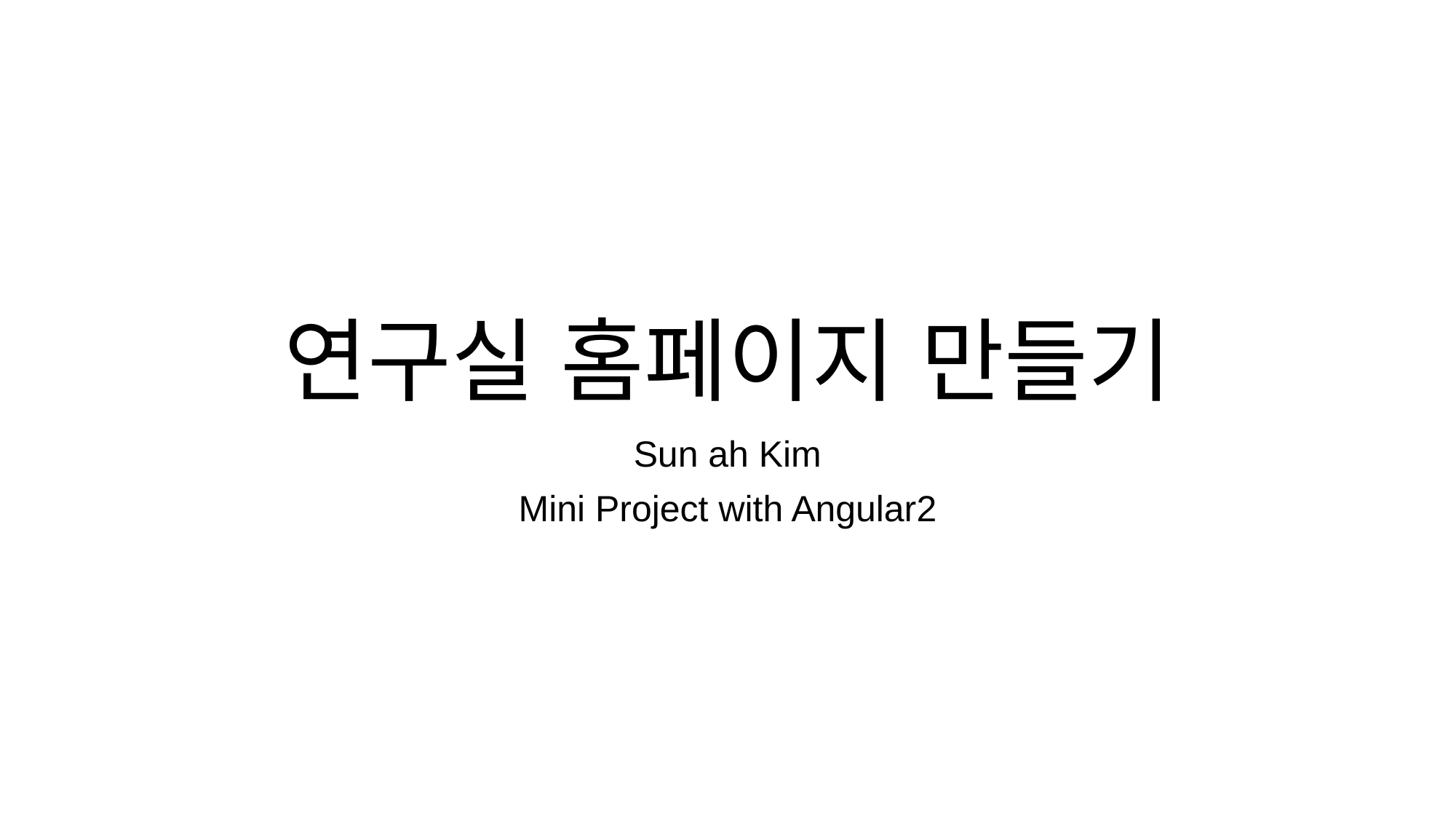

# 연구실 홈페이지 만들기
Sun ah Kim
Mini Project with Angular2